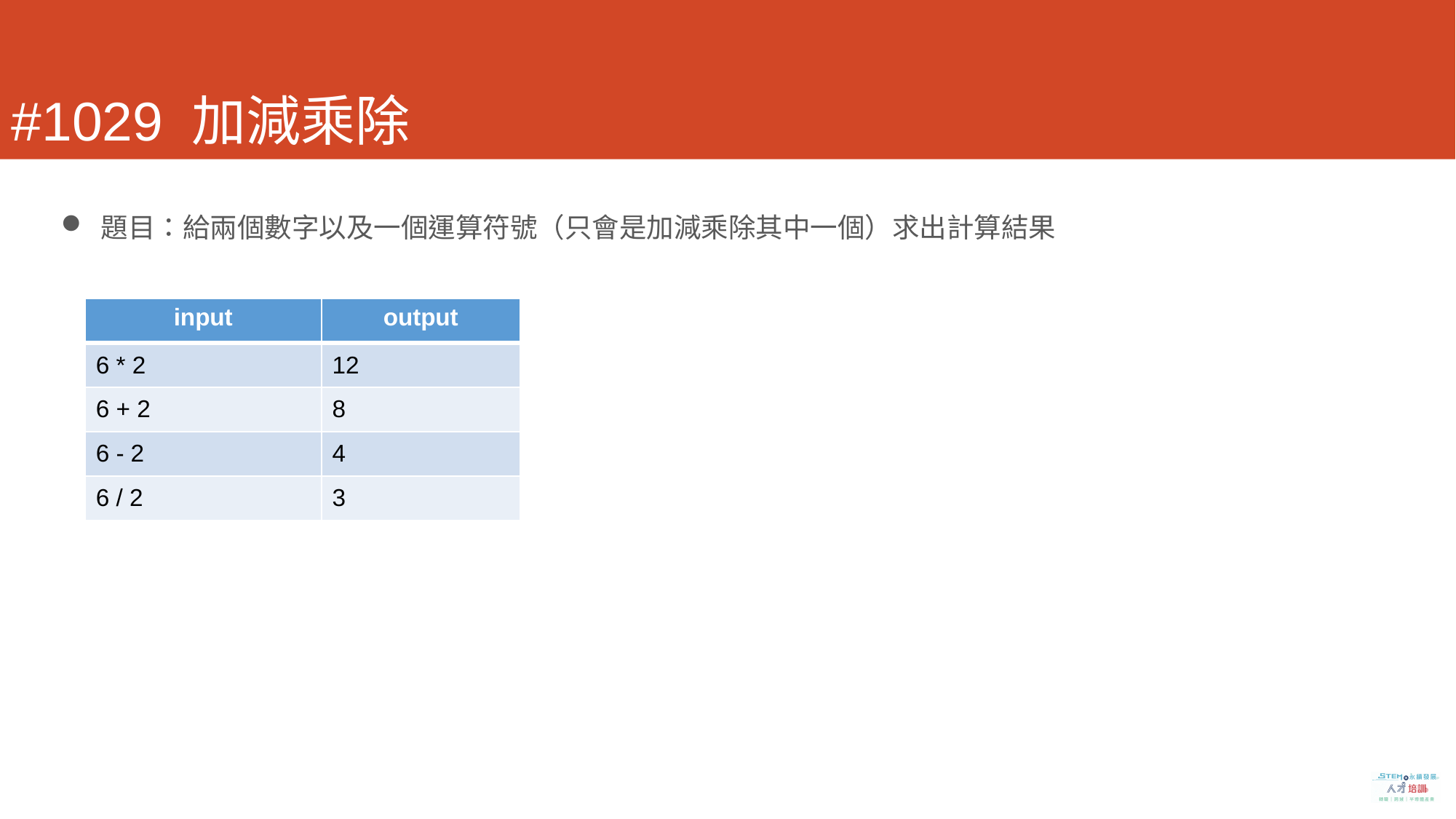

# #1029 加減乘除
 題目：給兩個數字以及一個運算符號（只會是加減乘除其中一個）求出計算結果
| input | output |
| --- | --- |
| 6 \* 2 | 12 |
| 6 + 2 | 8 |
| 6 - 2 | 4 |
| 6 / 2 | 3 |